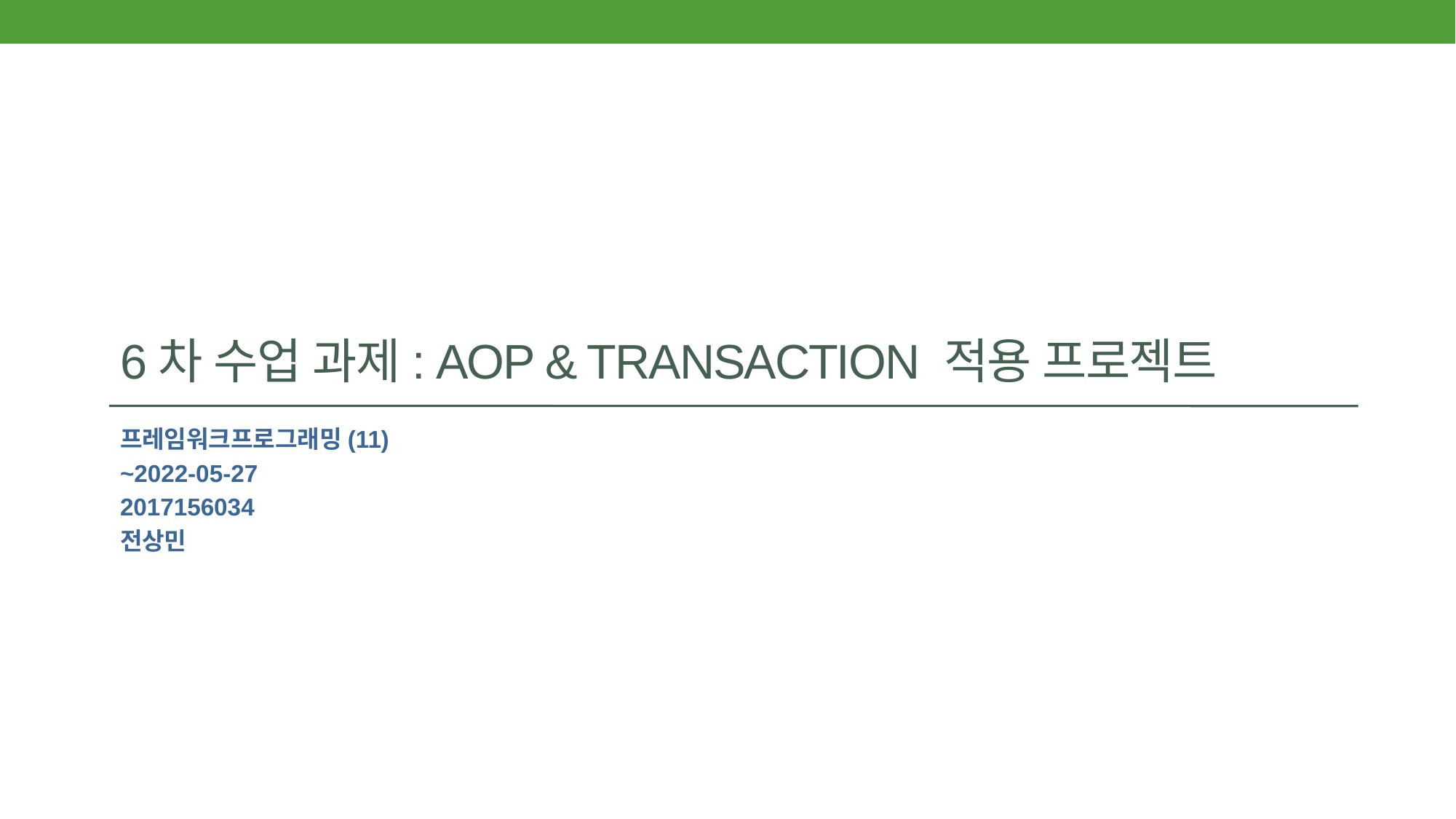

# 6차 수업 과제: AOP & TRANSACTION 적용 프로젝트
프레임워크프로그래밍(11)
~2022-05-27
2017156034
전상민